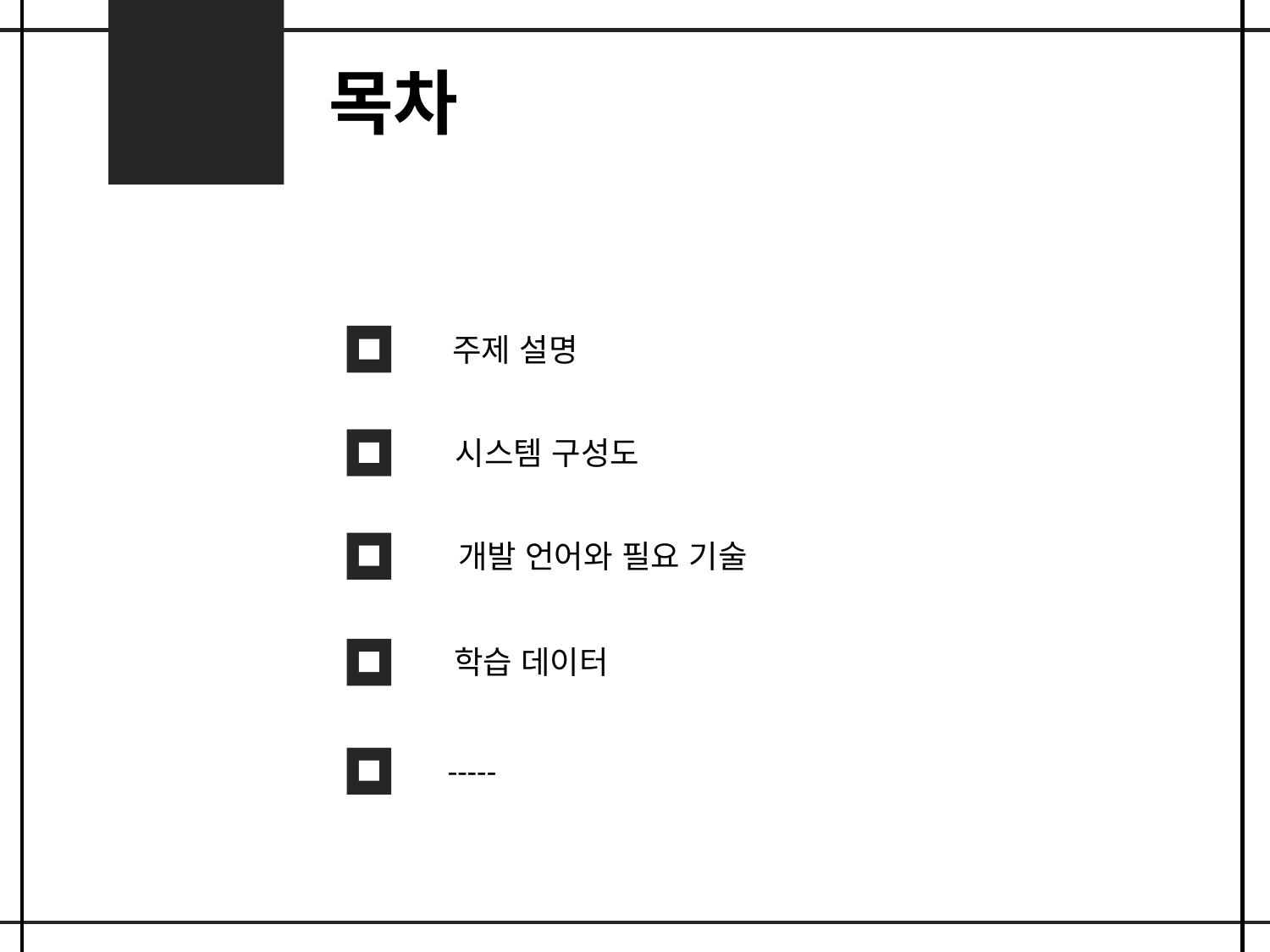

목차
주제 설명

시스템 구성도

개발 언어와 필요 기술

학습 데이터

-----